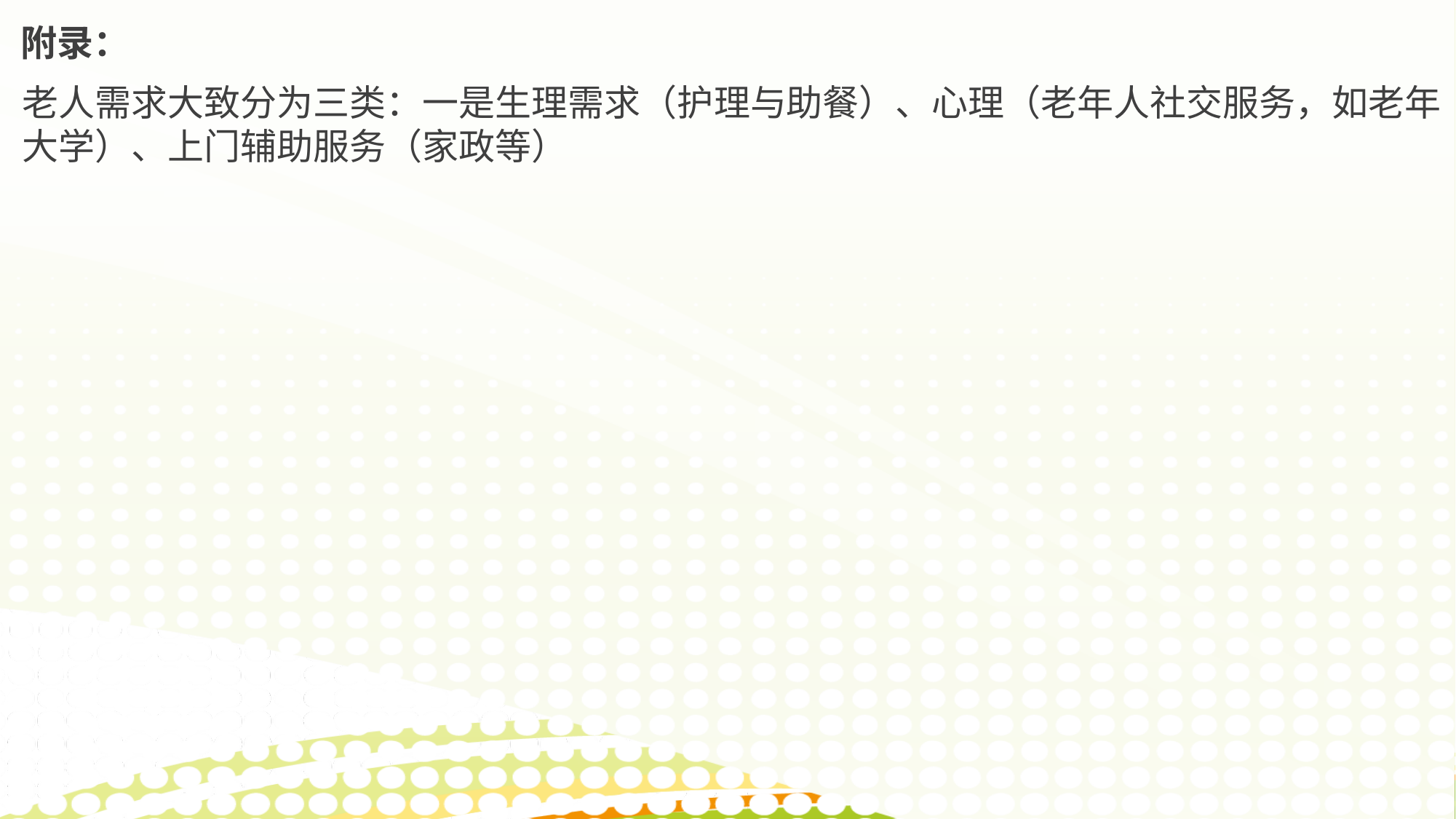

附录：
老人需求大致分为三类：一是生理需求（护理与助餐）、心理（老年人社交服务，如老年大学）、上门辅助服务（家政等）